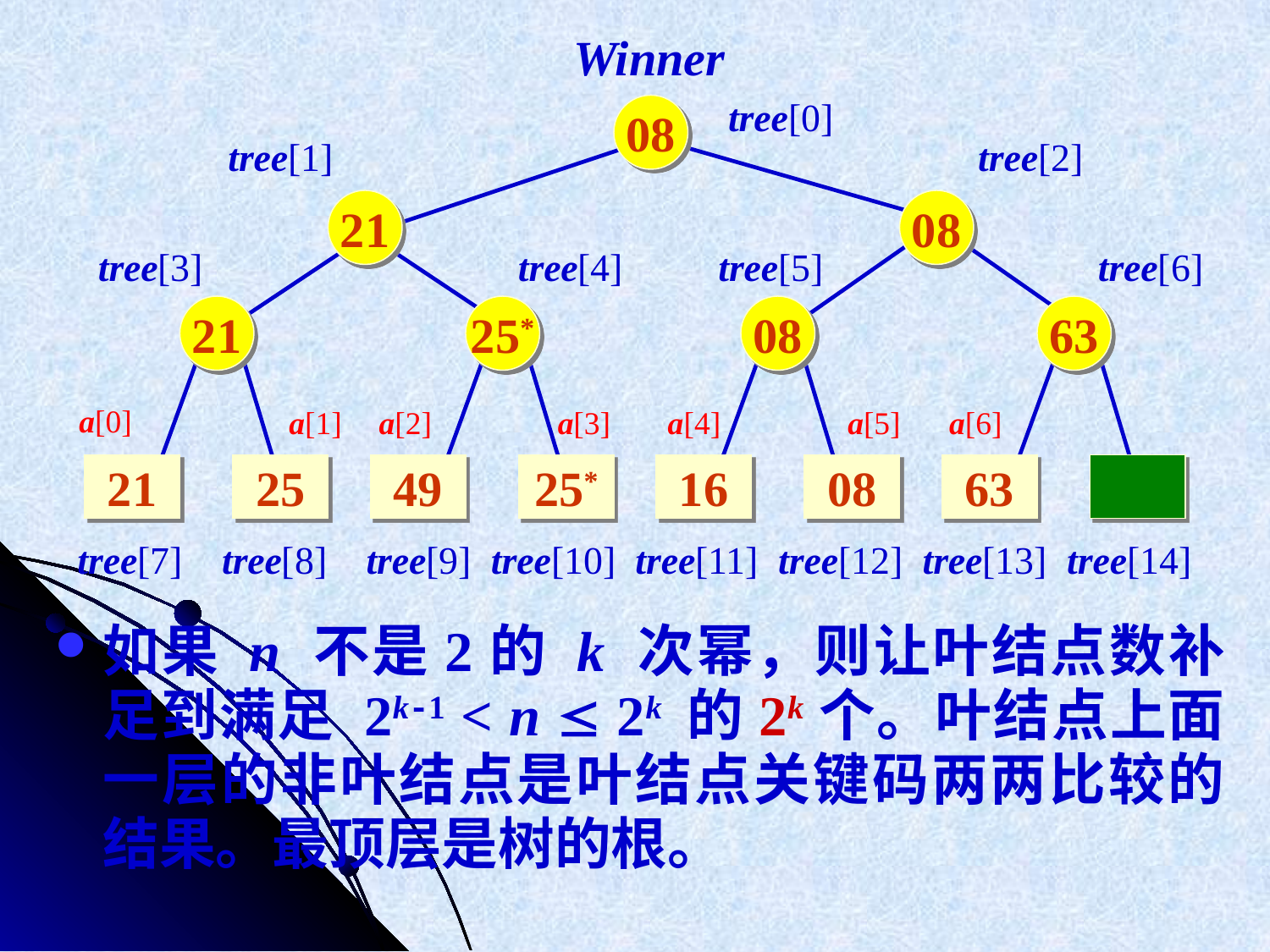

Winner
tree[0]
08
tree[1]
tree[2]

21
08
tree[3]
tree[4]
tree[5]
tree[6]

21
25*
08
63

a[0]
a[1]
a[2]
a[3]
a[4]
a[5]
a[6]
21
25
49
25*
16
08
63

tree[7]    tree[8]    tree[9]  tree[10]  tree[11]  tree[12]  tree[13]  tree[14]
如果 n 不是2的 k 次幂，则让叶结点数补足到满足 2k-1 < n ≤ 2k 的2k个。叶结点上面一层的非叶结点是叶结点关键码两两比较的结果。最顶层是树的根。